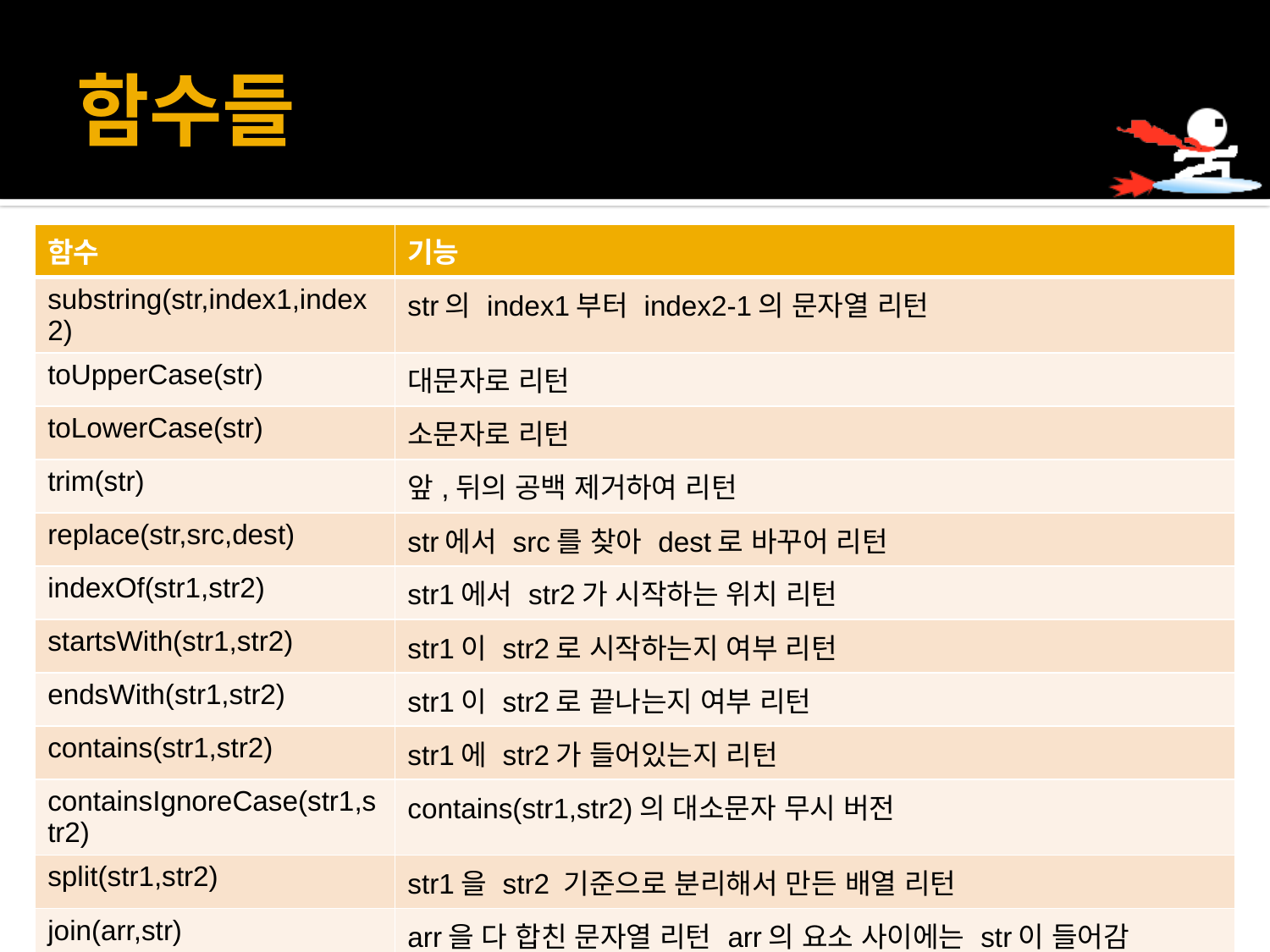

# 함수들
| 함수 | 기능 |
| --- | --- |
| substring(str,index1,index2) | str의 index1부터 index2-1의 문자열 리턴 |
| toUpperCase(str) | 대문자로 리턴 |
| toLowerCase(str) | 소문자로 리턴 |
| trim(str) | 앞,뒤의 공백 제거하여 리턴 |
| replace(str,src,dest) | str에서 src를 찾아 dest로 바꾸어 리턴 |
| indexOf(str1,str2) | str1에서 str2가 시작하는 위치 리턴 |
| startsWith(str1,str2) | str1이 str2로 시작하는지 여부 리턴 |
| endsWith(str1,str2) | str1이 str2로 끝나는지 여부 리턴 |
| contains(str1,str2) | str1에 str2가 들어있는지 리턴 |
| containsIgnoreCase(str1,str2) | contains(str1,str2)의 대소문자 무시 버전 |
| split(str1,str2) | str1을 str2 기준으로 분리해서 만든 배열 리턴 |
| join(arr,str) | arr을 다 합친 문자열 리턴 arr의 요소 사이에는 str이 들어감 |
| excapeXml(str) | str을 이스케이프 시퀀스로 치환한 결과 리턴 |
| length(obj) | obj가 문자열이면 문자열 길이, 배열이면 요소 개수 리턴 |